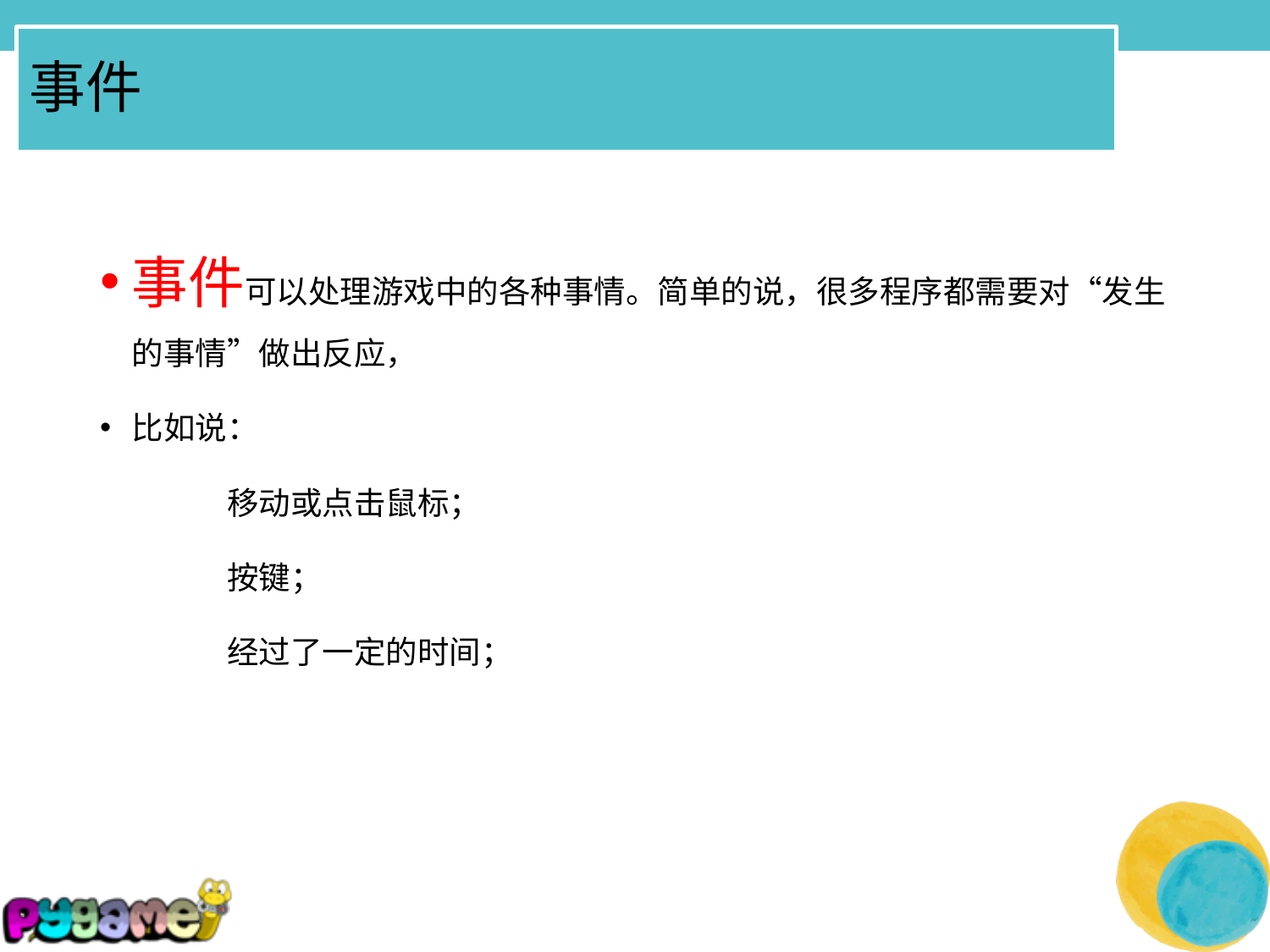

# 事件
事件可以处理游戏中的各种事情。简单的说，很多程序都需要对“发生的事情”做出反应，
比如说：
	移动或点击鼠标；
	按键；
	经过了一定的时间；